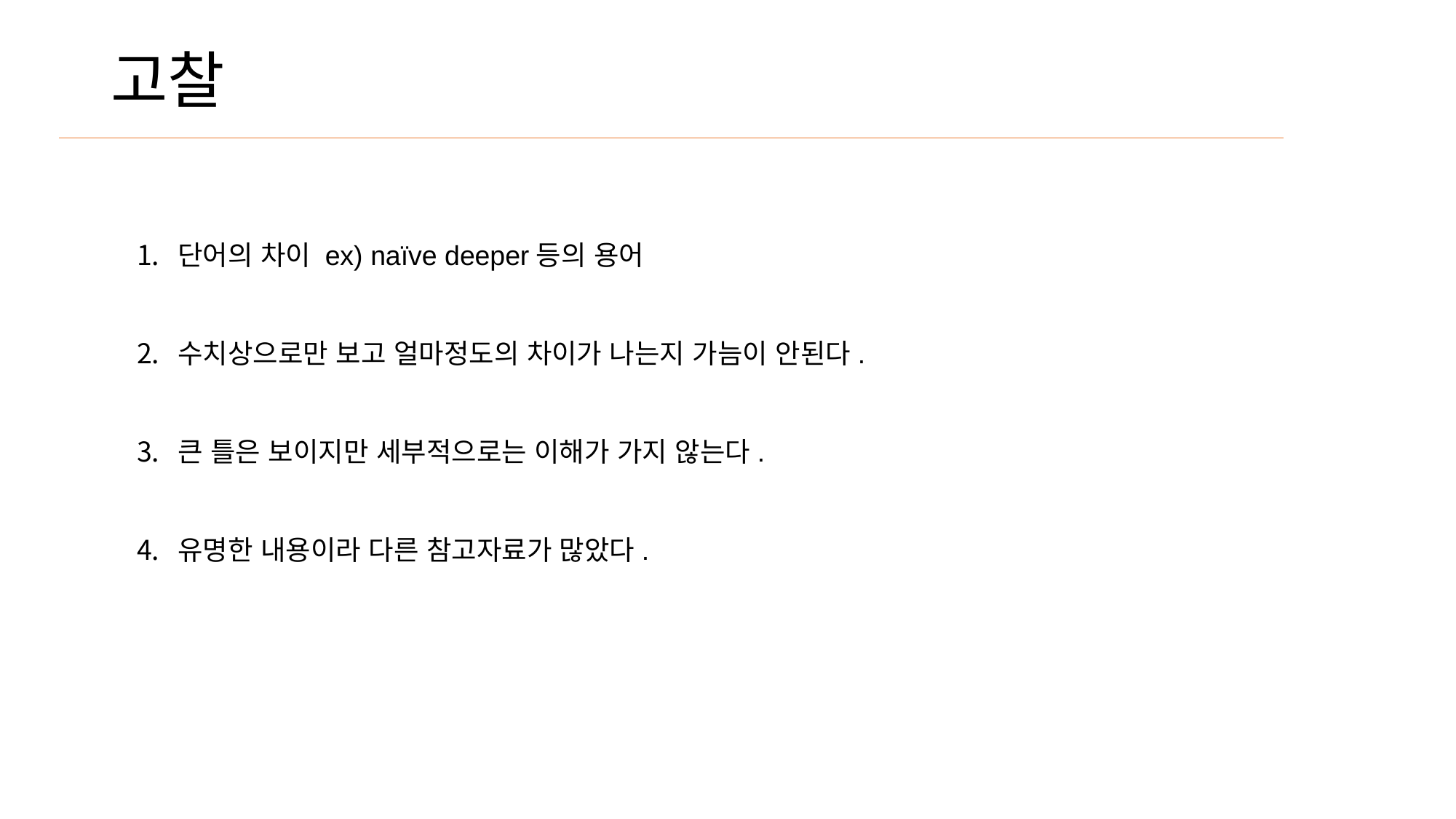

# 고찰
단어의 차이 ex) naïve deeper등의 용어

수치상으로만 보고 얼마정도의 차이가 나는지 가늠이 안된다.

큰 틀은 보이지만 세부적으로는 이해가 가지 않는다.

유명한 내용이라 다른 참고자료가 많았다.